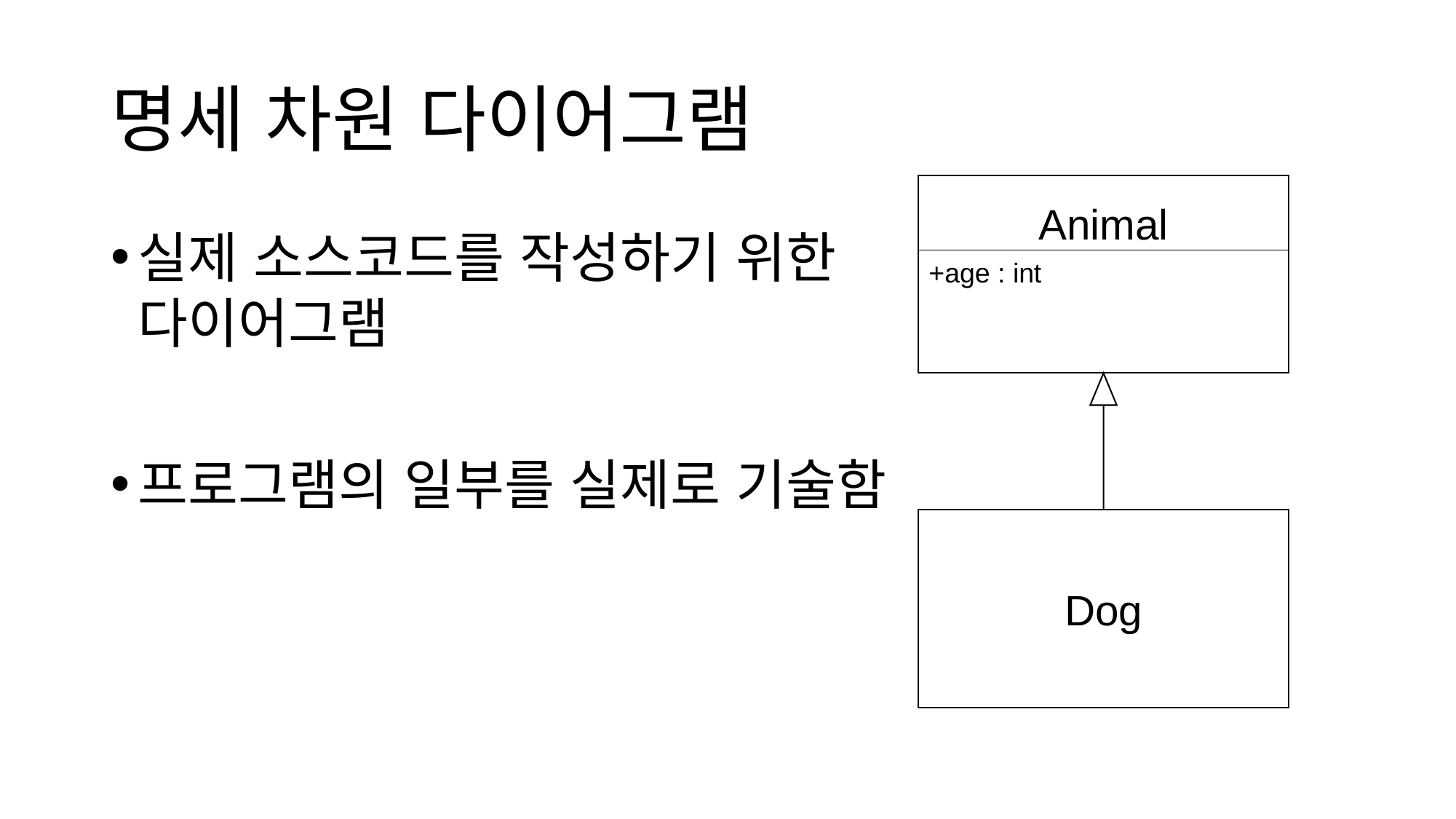

# 명세 차원 다이어그램
Animal

실제 소스코드를 작성하기 위한 다이어그램

프로그램의 일부를 실제로 기술함
+age : int

Dog